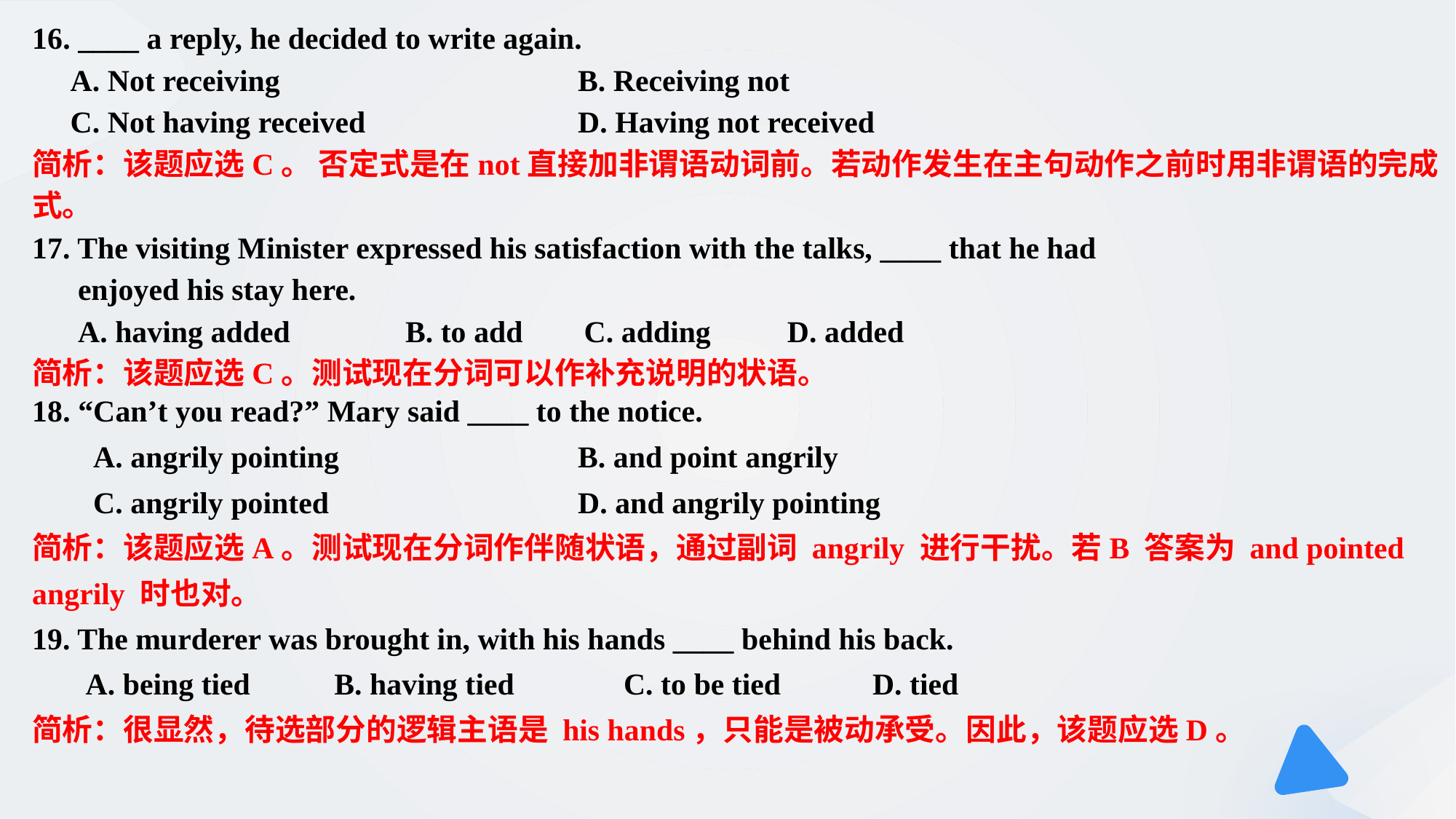

16. ____ a reply, he decided to write again.
     A. Not receiving 			B. Receiving not
     C. Not having received 		D. Having not received
简析：该题应选C。 否定式是在not直接加非谓语动词前。若动作发生在主句动作之前时用非谓语的完成式。
17. The visiting Minister expressed his satisfaction with the talks, ____ that he had
      enjoyed his stay here.
      A. having added 	      B. to add        C. adding          D. added
简析：该题应选C。测试现在分词可以作补充说明的状语。
18. “Can’t you read?” Mary said ____ to the notice.
        A. angrily pointing 			B. and point angrily
        C. angrily pointed 			D. and angrily pointing
简析：该题应选A。测试现在分词作伴随状语，通过副词 angrily 进行干扰。若B 答案为 and pointed angrily 时也对。
19. The murderer was brought in, with his hands ____ behind his back.
       A. being tied           B. having tied 	      C. to be tied            D. tied
简析：很显然，待选部分的逻辑主语是 his hands，只能是被动承受。因此，该题应选D。